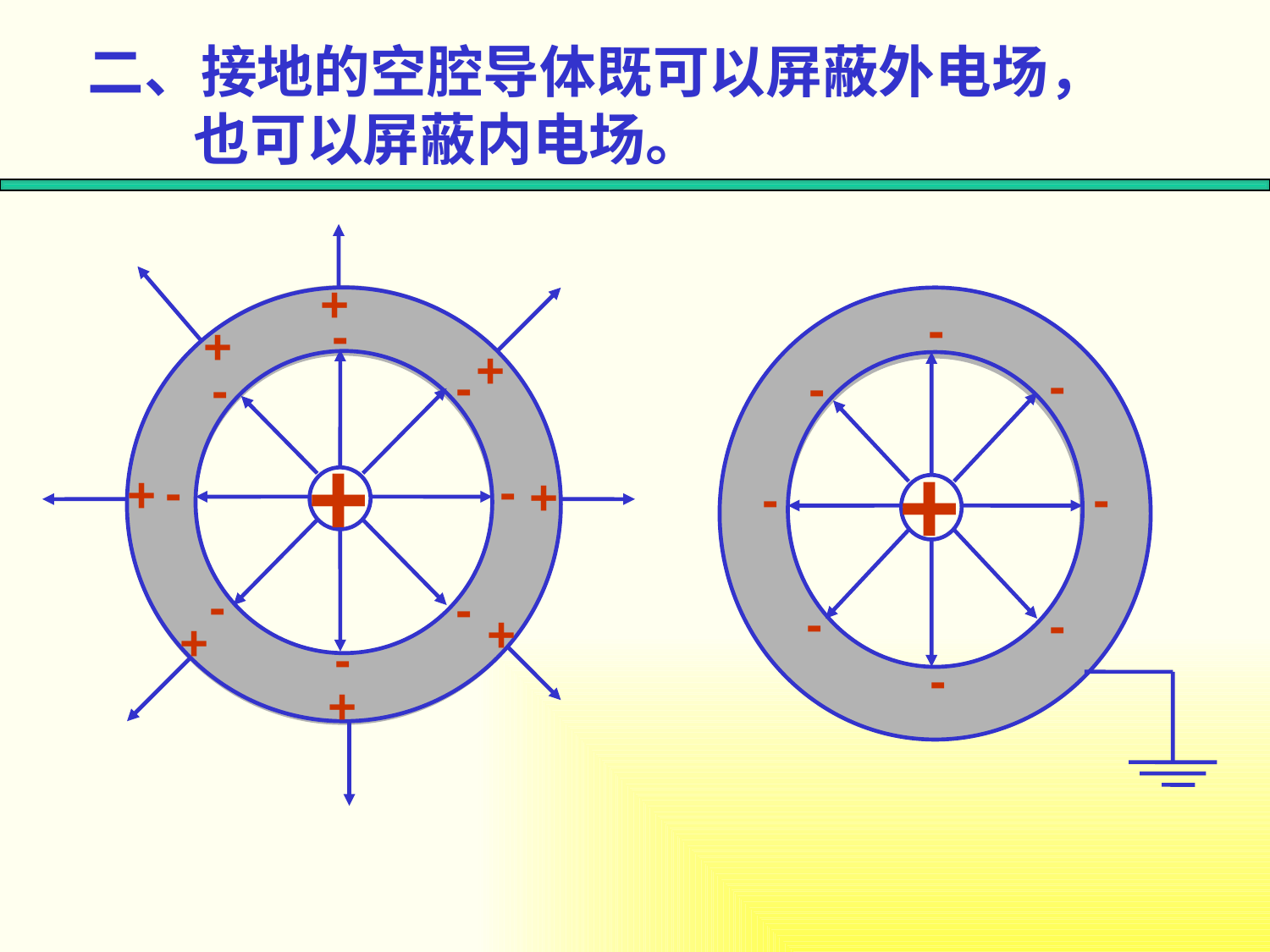

二、接地的空腔导体既可以屏蔽外电场，也可以屏蔽内电场。

+

-
-
-
-
-
-
-
-
+
+

+
+
+

+
+

+

-
-
-
-
-
-
-
-

+